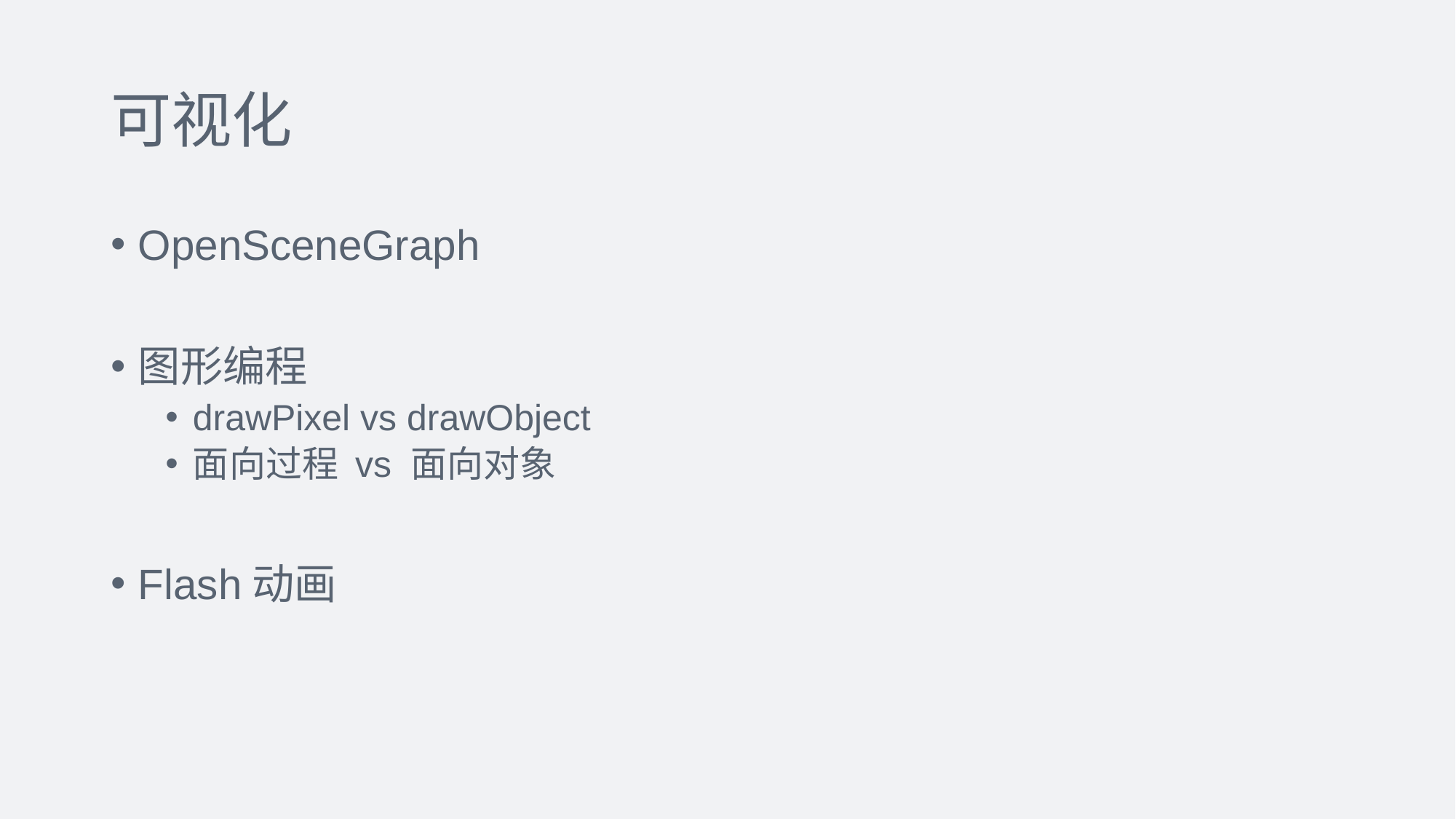

# 可视化
OpenSceneGraph

图形编程
drawPixel vs drawObject
面向过程 vs 面向对象

Flash动画